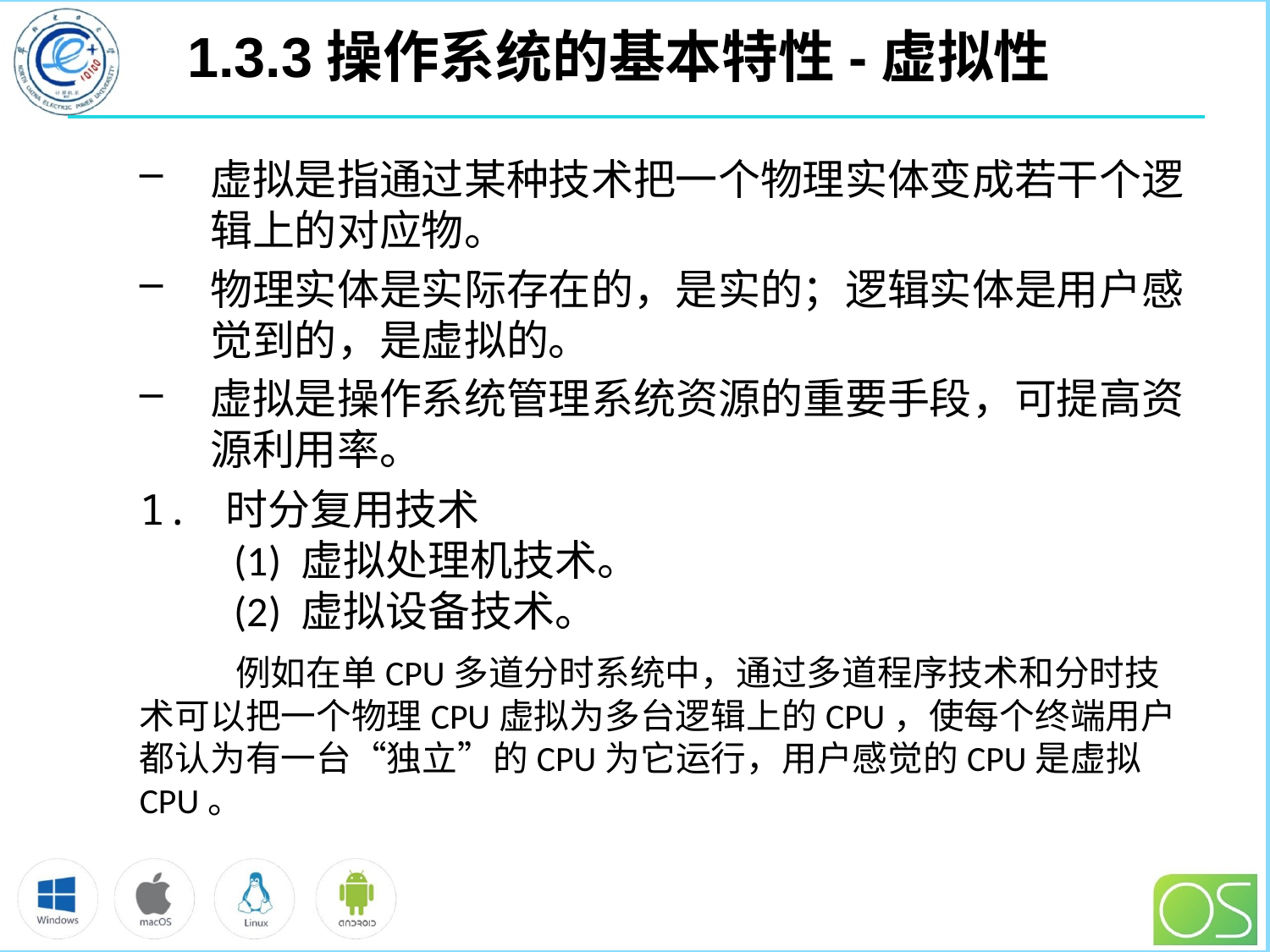

# 1.3.3操作系统的基本特性-虚拟性
虚拟是指通过某种技术把一个物理实体变成若干个逻辑上的对应物。
物理实体是实际存在的，是实的；逻辑实体是用户感觉到的，是虚拟的。
虚拟是操作系统管理系统资源的重要手段，可提高资源利用率。
1. 时分复用技术
　　(1) 虚拟处理机技术。
　　(2) 虚拟设备技术。
         例如在单CPU多道分时系统中，通过多道程序技术和分时技术可以把一个物理CPU虚拟为多台逻辑上的CPU，使每个终端用户都认为有一台“独立”的CPU为它运行，用户感觉的CPU是虚拟CPU。